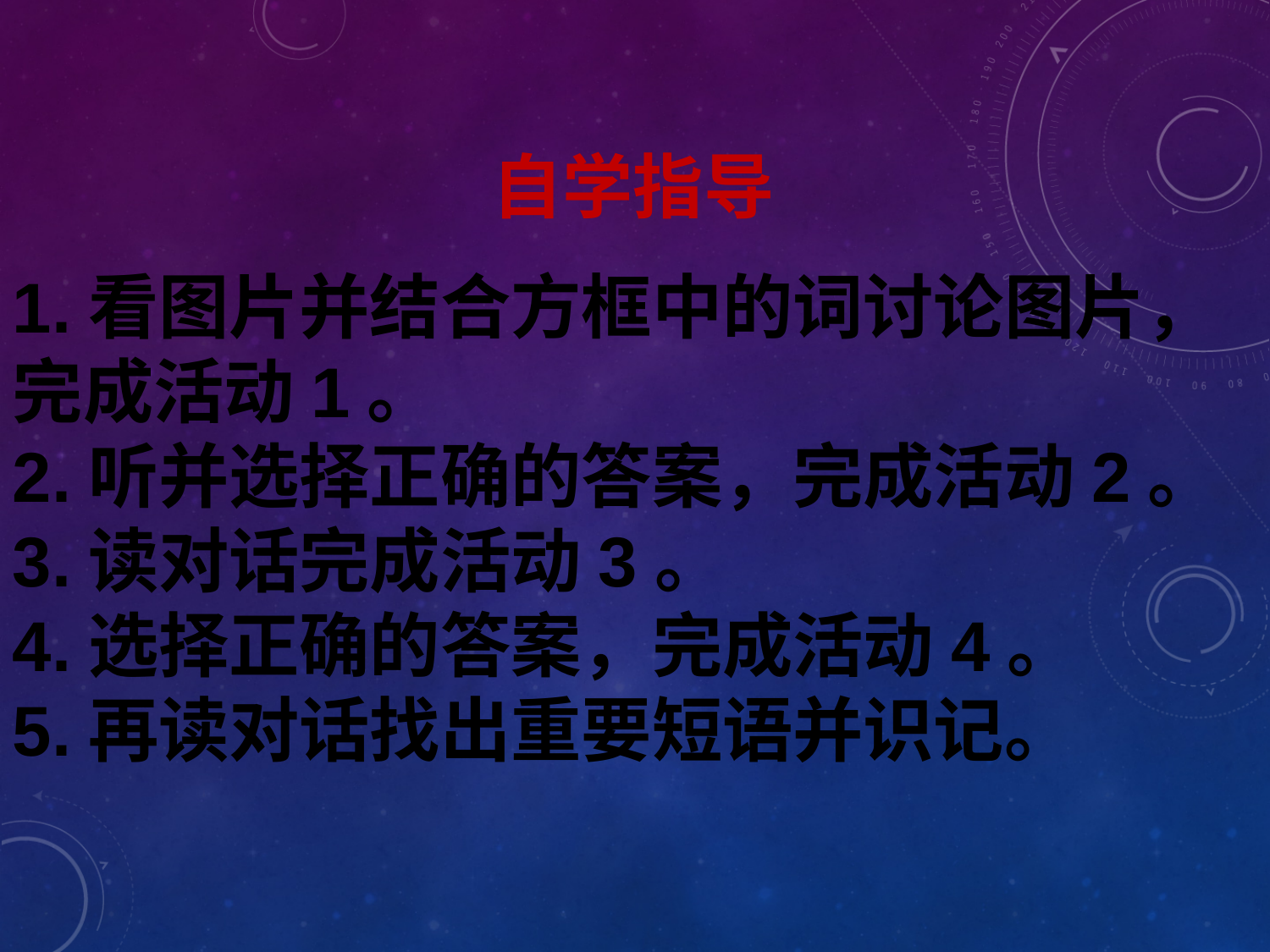

自学指导
1.看图片并结合方框中的词讨论图片，完成活动1。
2.听并选择正确的答案，完成活动2。
3.读对话完成活动3。
4.选择正确的答案，完成活动4。
5.再读对话找出重要短语并识记。